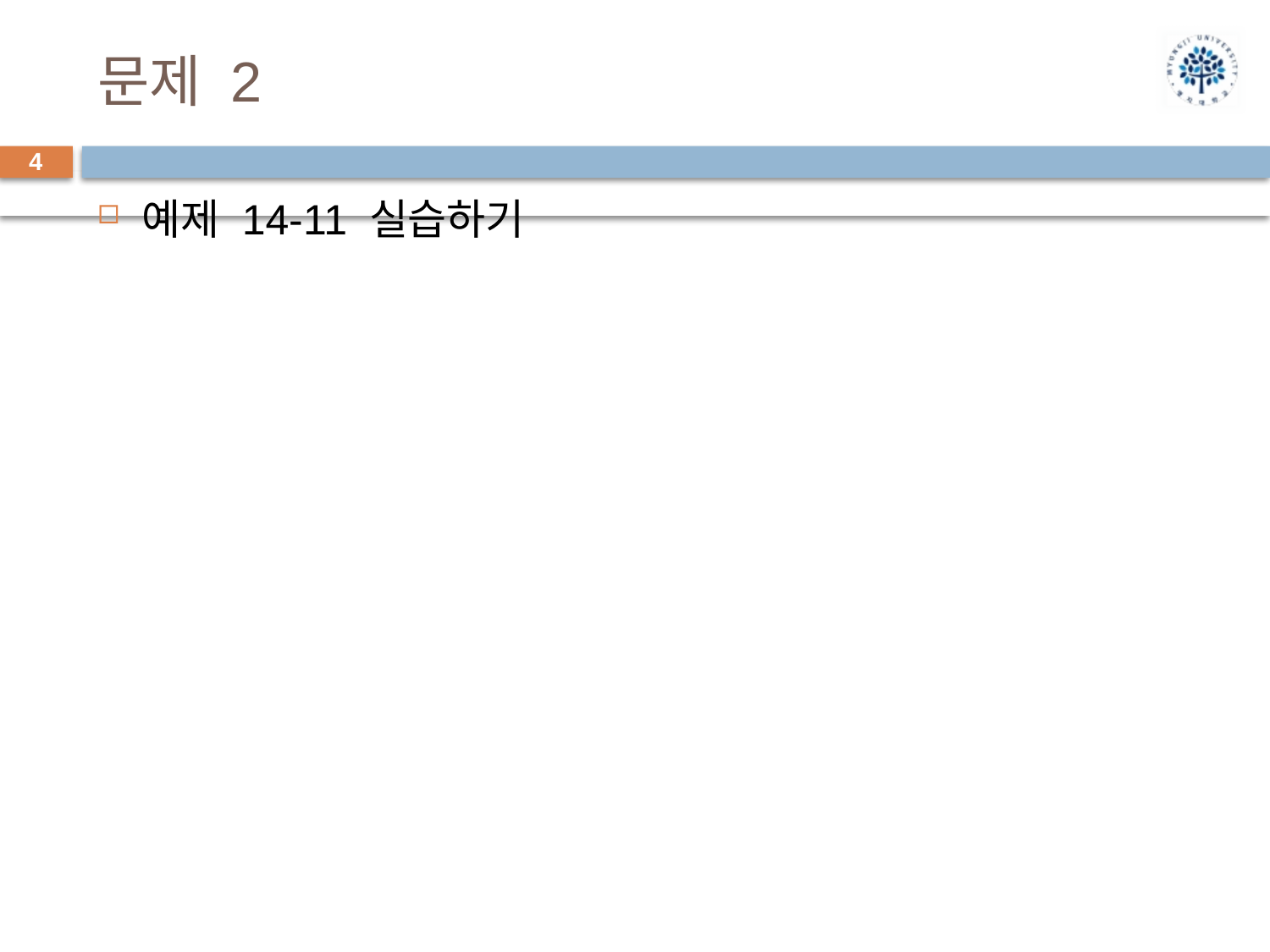

# 문제 2
4
예제 14-11 실습하기